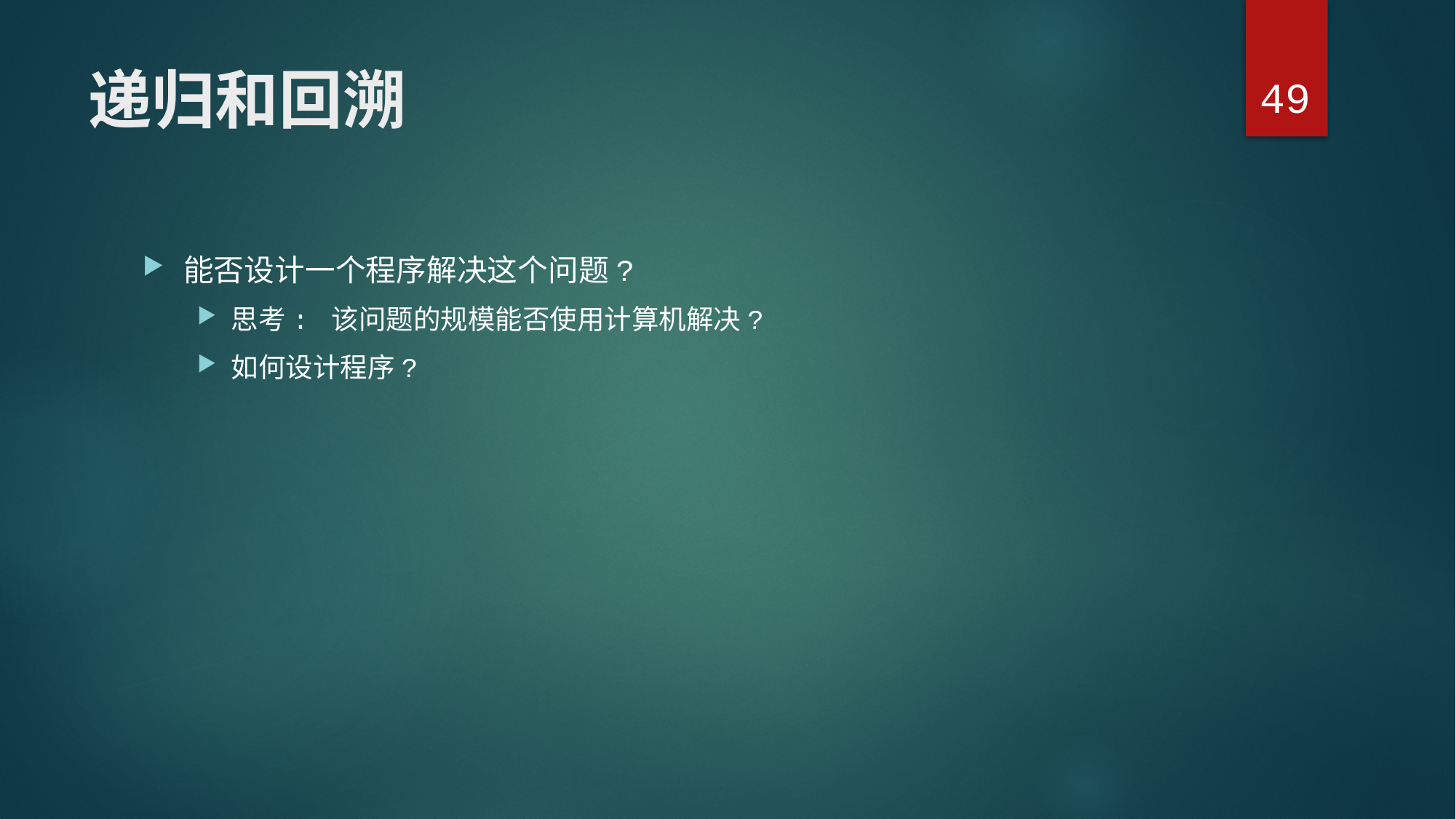

49
# 递归和回溯
能否设计一个程序解决这个问题?
思考: 该问题的规模能否使用计算机解决?
如何设计程序?